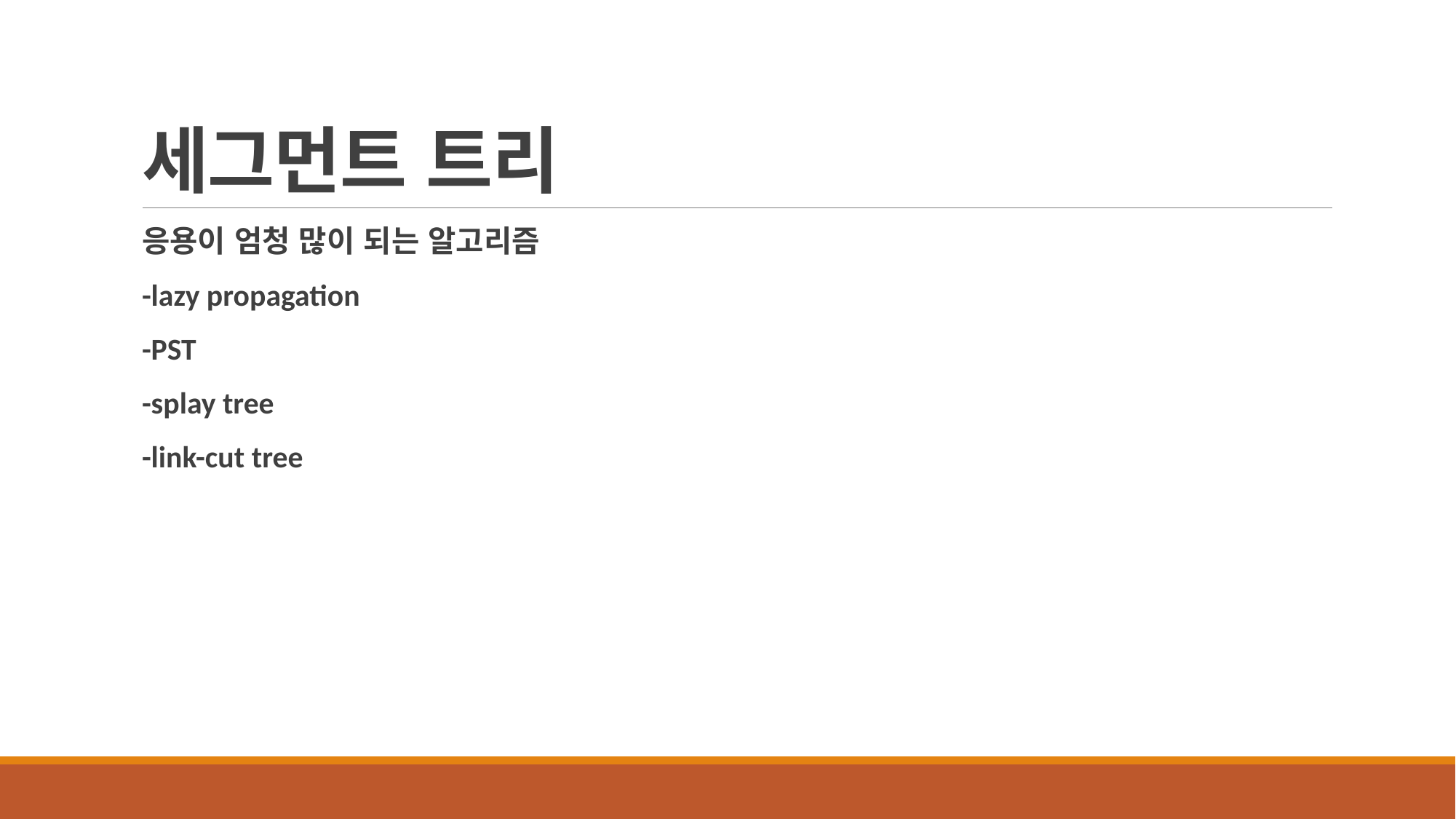

# 세그먼트 트리
응용이 엄청 많이 되는 알고리즘
-lazy propagation
-PST
-splay tree
-link-cut tree